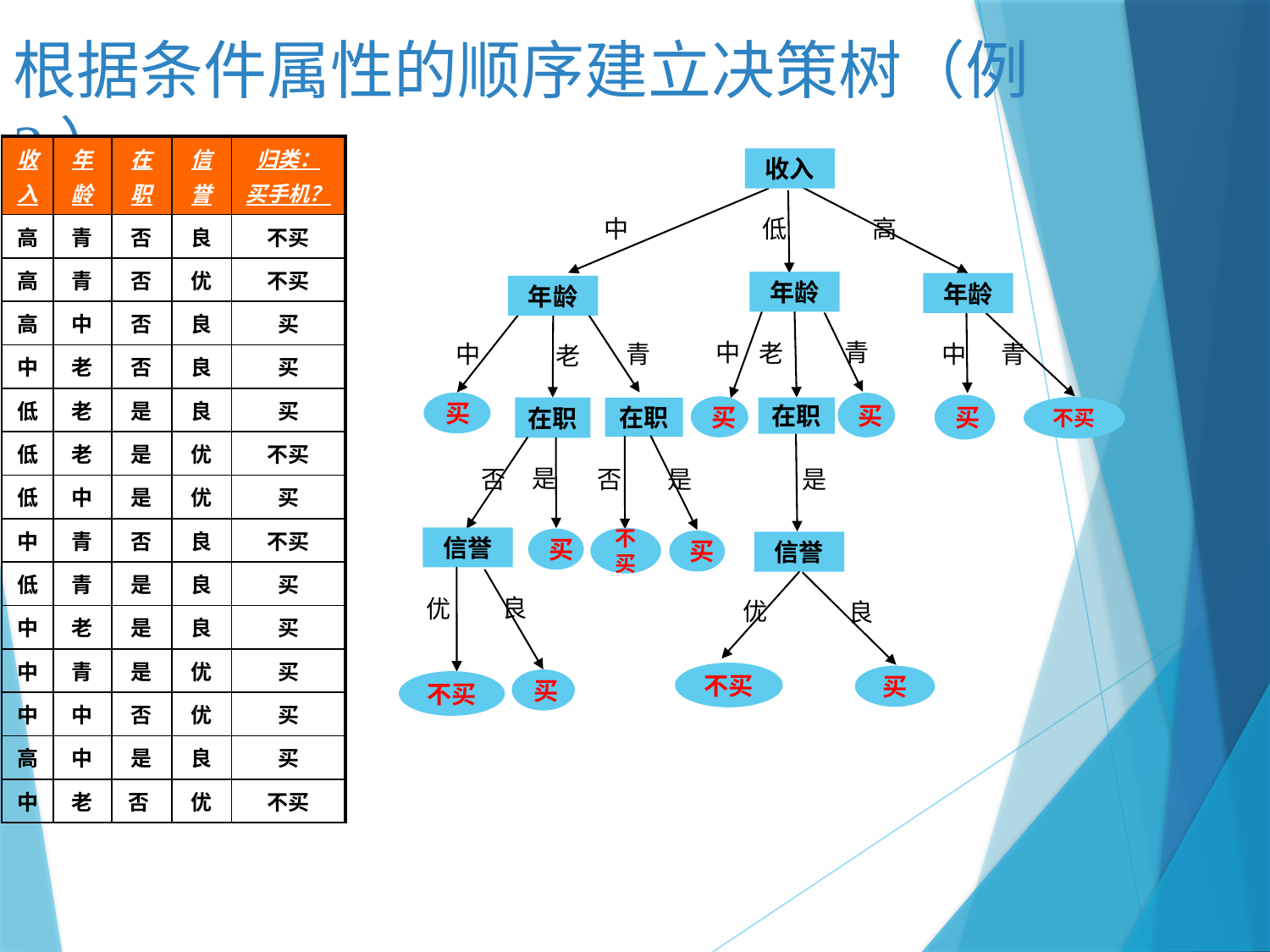

根据条件属性的顺序建立决策树（例2）
| 收 入 | 年 龄 | 在 职 | 信 誉 | 归类： 买手机？ |
| --- | --- | --- | --- | --- |
| 高 | 青 | 否 | 良 | 不买 |
| 高 | 青 | 否 | 优 | 不买 |
| 高 | 中 | 否 | 良 | 买 |
| 中 | 老 | 否 | 良 | 买 |
| 低 | 老 | 是 | 良 | 买 |
| 低 | 老 | 是 | 优 | 不买 |
| 低 | 中 | 是 | 优 | 买 |
| 中 | 青 | 否 | 良 | 不买 |
| 低 | 青 | 是 | 良 | 买 |
| 中 | 老 | 是 | 良 | 买 |
| 中 | 青 | 是 | 优 | 买 |
| 中 | 中 | 否 | 优 | 买 |
| 高 | 中 | 是 | 良 | 买 |
| 中 | 老 | 否 | 优 | 不买 |
收入
低
中
高
年龄
年龄
中
青
年龄
中
青
老
买
在职
是
买
在职
是
不买
青
中
老
买
买
买
不买
在职
是
否
否
信誉
良
不买
优
买
买
信誉
优
不买
买
良